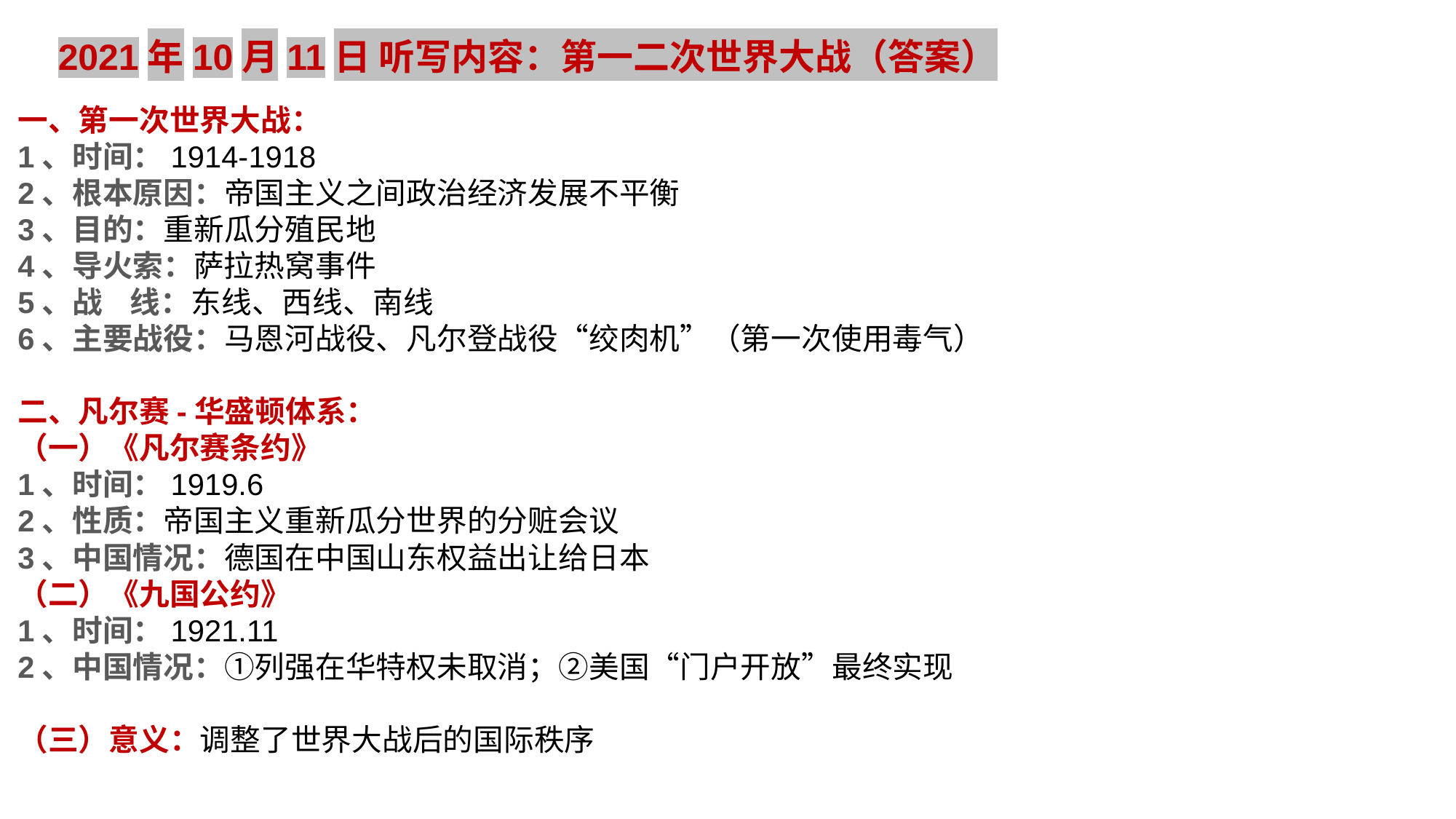

2021年10月11日 听写内容：第一二次世界大战（答案）
一、第一次世界大战：
1、时间：1914-1918
2、根本原因：帝国主义之间政治经济发展不平衡
3、目的：重新瓜分殖民地
4、导火索：萨拉热窝事件
5、战    线：东线、西线、南线
6、主要战役：马恩河战役、凡尔登战役“绞肉机”（第一次使用毒气）

二、凡尔赛-华盛顿体系：
（一）《凡尔赛条约》
1、时间：1919.6
2、性质：帝国主义重新瓜分世界的分赃会议
3、中国情况：德国在中国山东权益出让给日本
（二）《九国公约》
1、时间：1921.11
2、中国情况：①列强在华特权未取消；②美国“门户开放”最终实现

（三）意义：调整了世界大战后的国际秩序